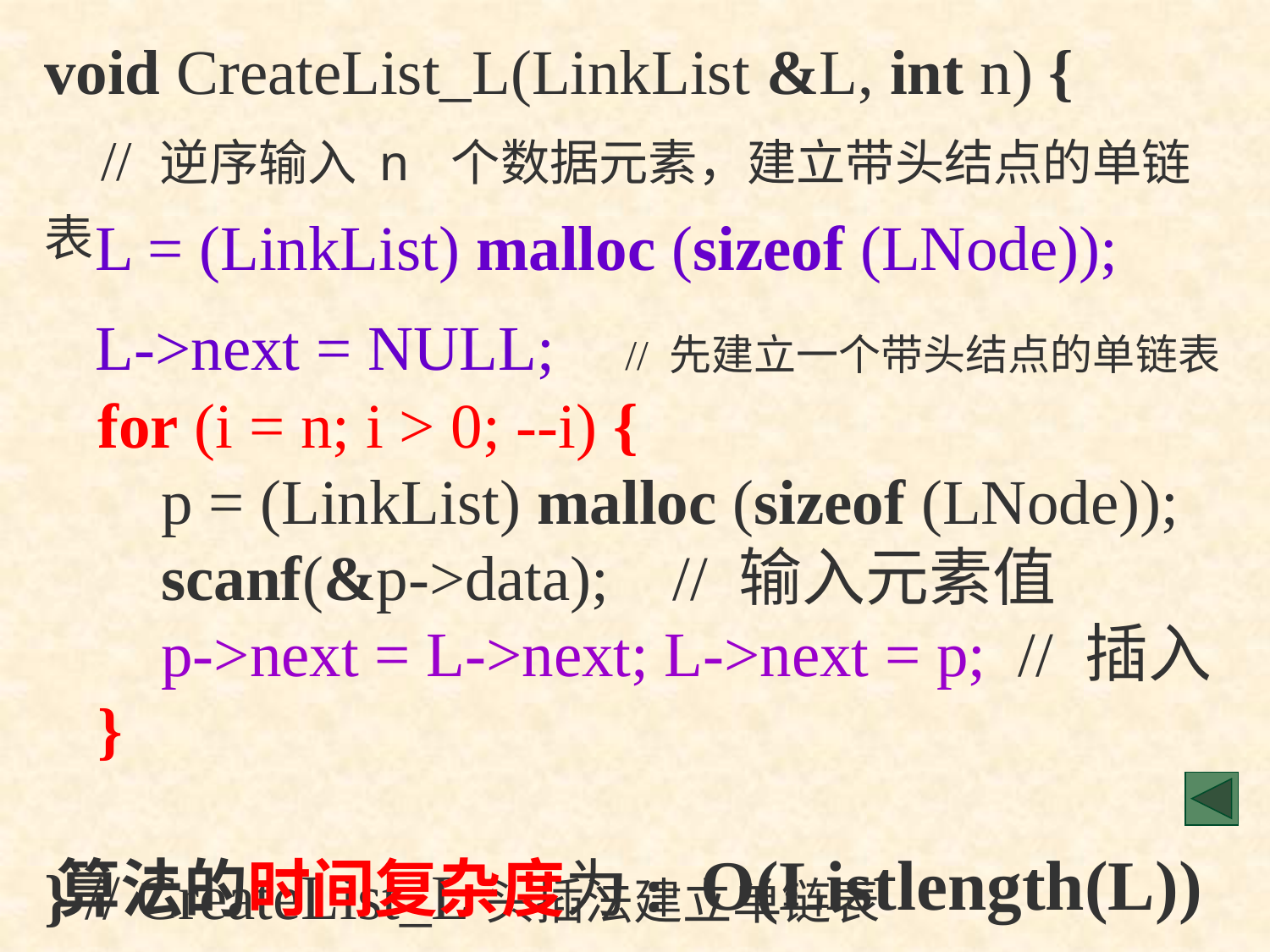

void CreateList_L(LinkList &L, int n) {
    // 逆序输入 n 个数据元素，建立带头结点的单链表

} // CreateList_L头插法建立单链表
L = (LinkList) malloc (sizeof (LNode));
L->next = NULL;    // 先建立一个带头结点的单链表
for (i = n; i > 0; --i) {
    p = (LinkList) malloc (sizeof (LNode));
    scanf(&p->data);    // 输入元素值
    p->next = L->next; L->next = p;  // 插入
}

O(Listlength(L))
算法的时间复杂度为: